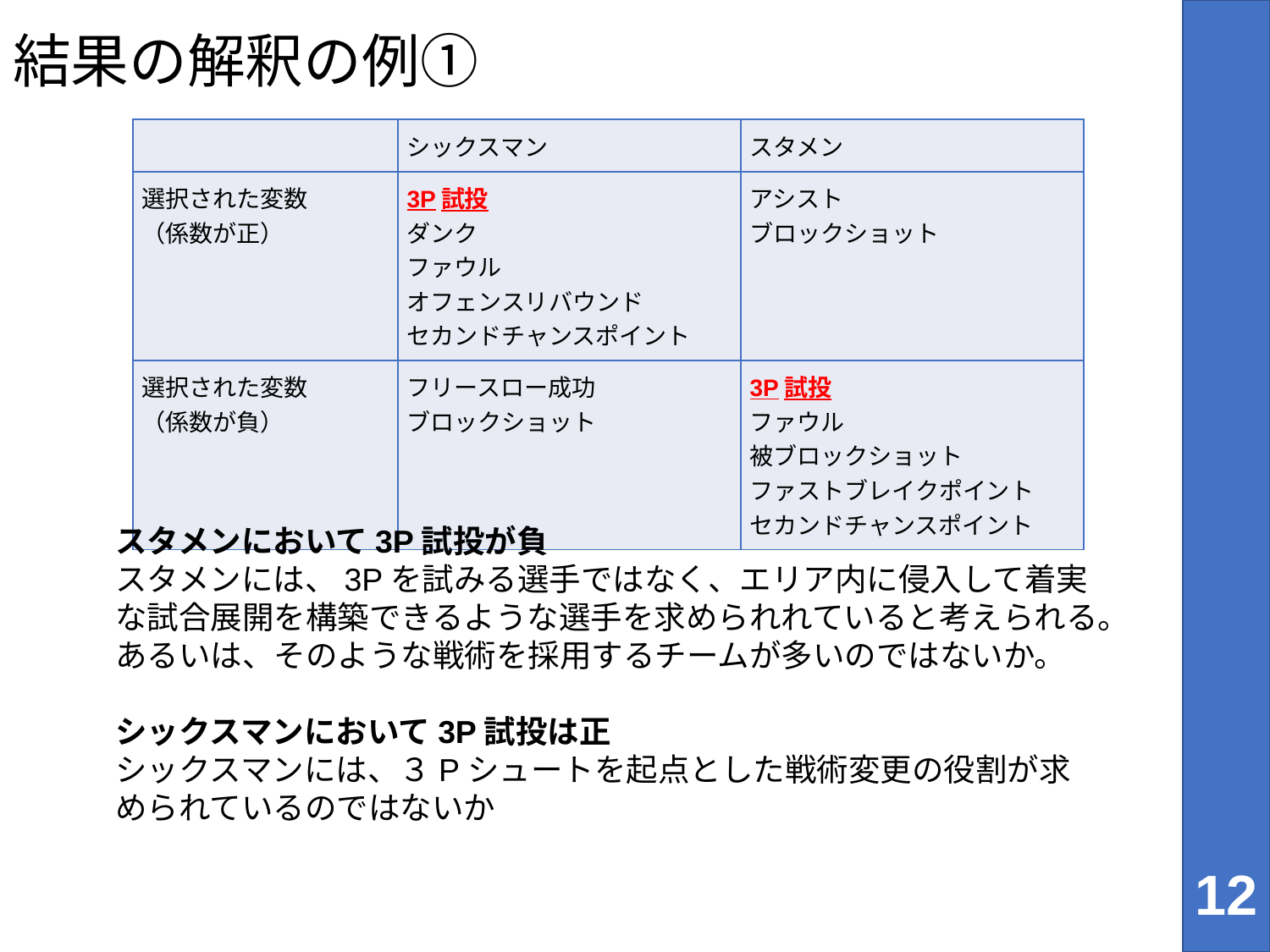

# 結果の解釈の例①
|  | シックスマン | スタメン |
| --- | --- | --- |
| 選択された変数 （係数が正） | 3P試投 ダンク ファウル オフェンスリバウンド セカンドチャンスポイント | アシスト ブロックショット |
| 選択された変数 （係数が負） | フリースロー成功 ブロックショット | 3P試投 ファウル 被ブロックショット ファストブレイクポイント セカンドチャンスポイント |
スタメンにおいて3P試投が負
スタメンには、3Pを試みる選手ではなく、エリア内に侵入して着実な試合展開を構築できるような選手を求められれていると考えられる。
あるいは、そのような戦術を採用するチームが多いのではないか。

シックスマンにおいて3P試投は正
シックスマンには、３Pシュートを起点とした戦術変更の役割が求められているのではないか
12